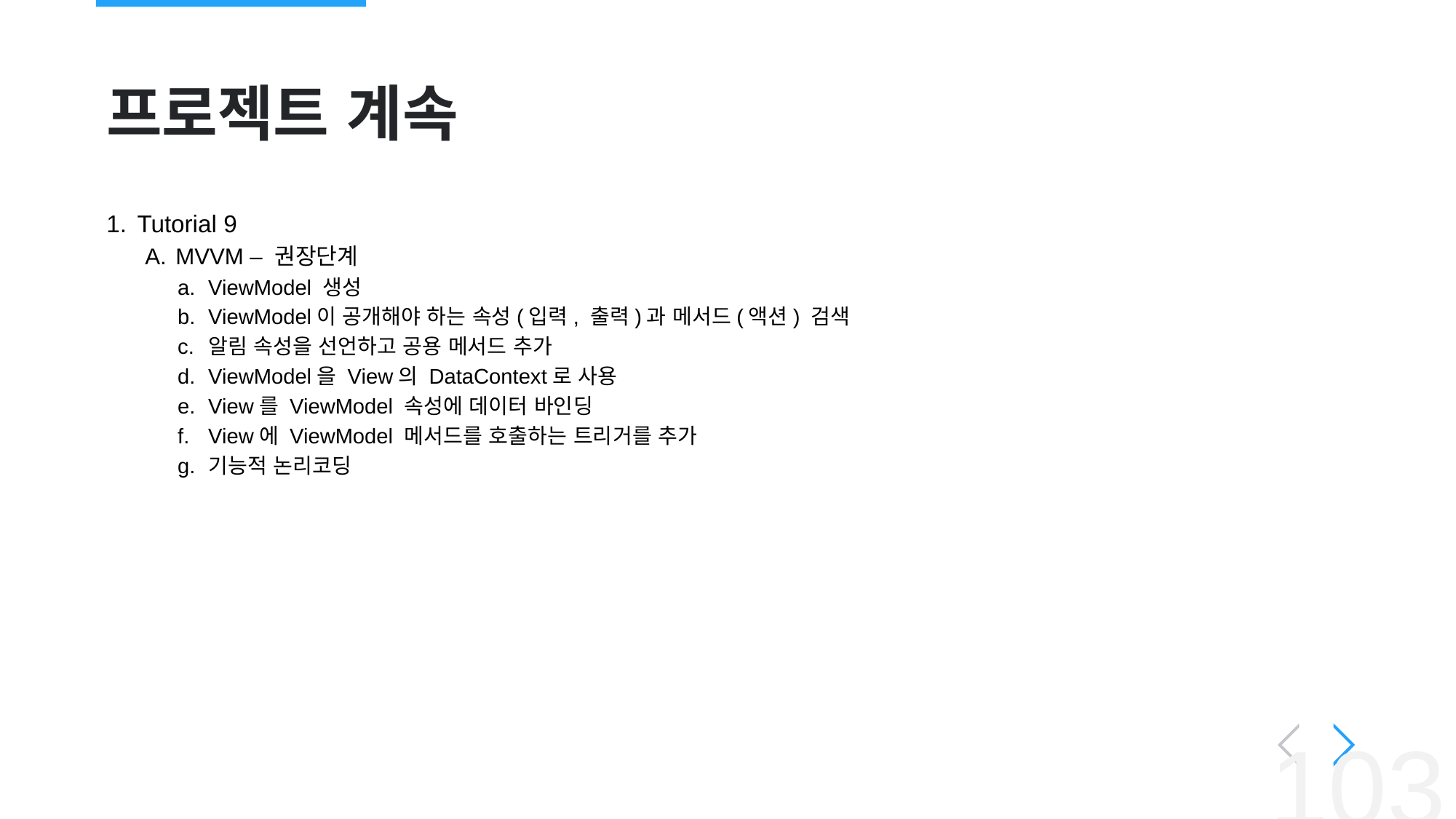

# 프로젝트 계속
Tutorial 9
MVVM – 권장단계
ViewModel 생성
ViewModel이 공개해야 하는 속성(입력, 출력)과 메서드(액션) 검색
알림 속성을 선언하고 공용 메서드 추가
ViewModel을 View의 DataContext로 사용
View를 ViewModel 속성에 데이터 바인딩
View에 ViewModel 메서드를 호출하는 트리거를 추가
기능적 논리코딩
103